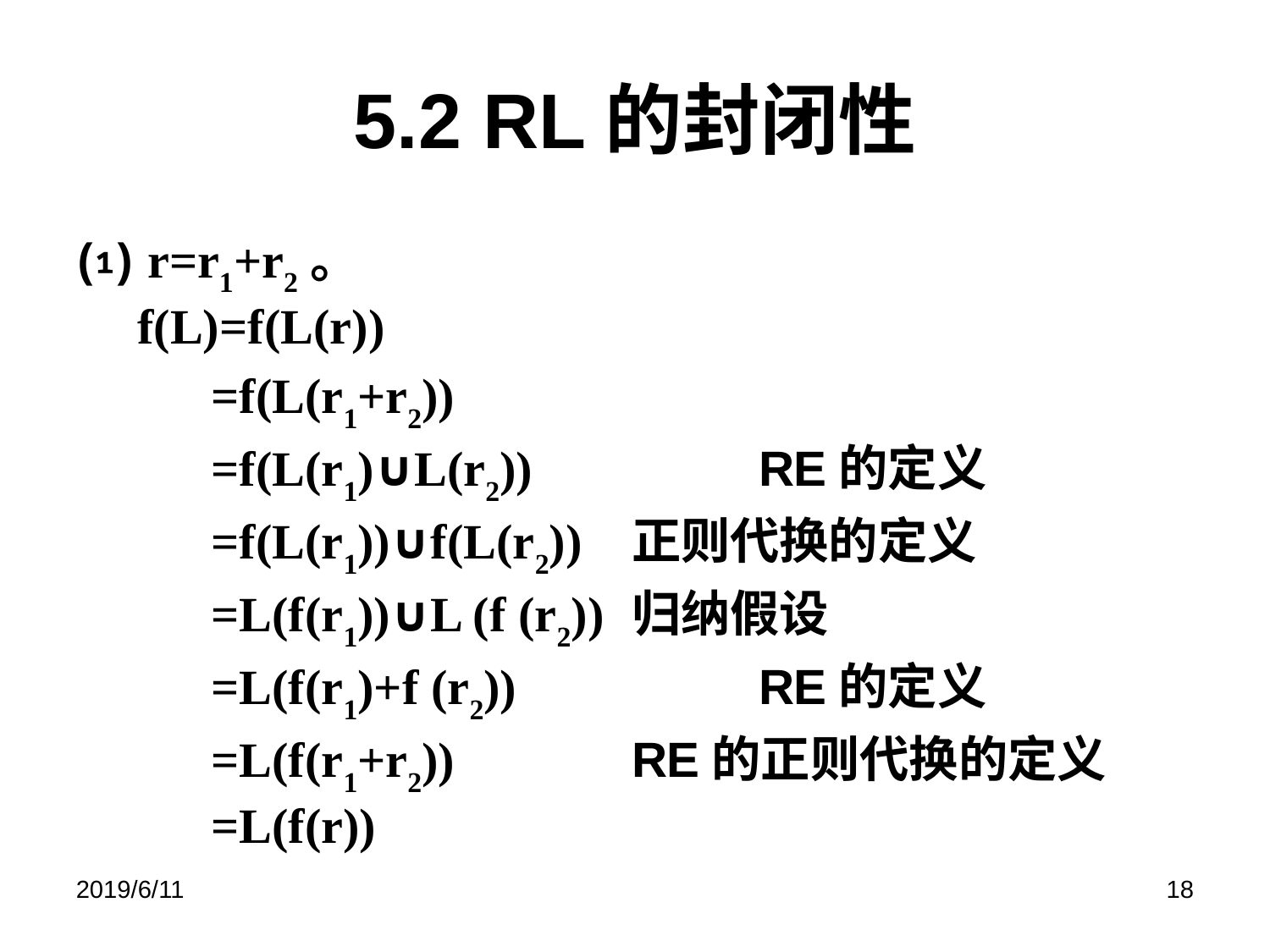

# 5.2 RL的封闭性
⑴ r=r1+r2。
     f(L)=f(L(r))
           =f(L(r1+r2))
           =f(L(r1)∪L(r2))		RE的定义
           =f(L(r1))∪f(L(r2))	正则代换的定义
           =L(f(r1))∪L (f (r2))	归纳假设
           =L(f(r1)+f (r2))		RE的定义
           =L(f(r1+r2))		RE的正则代换的定义
           =L(f(r))
2019/6/11
18